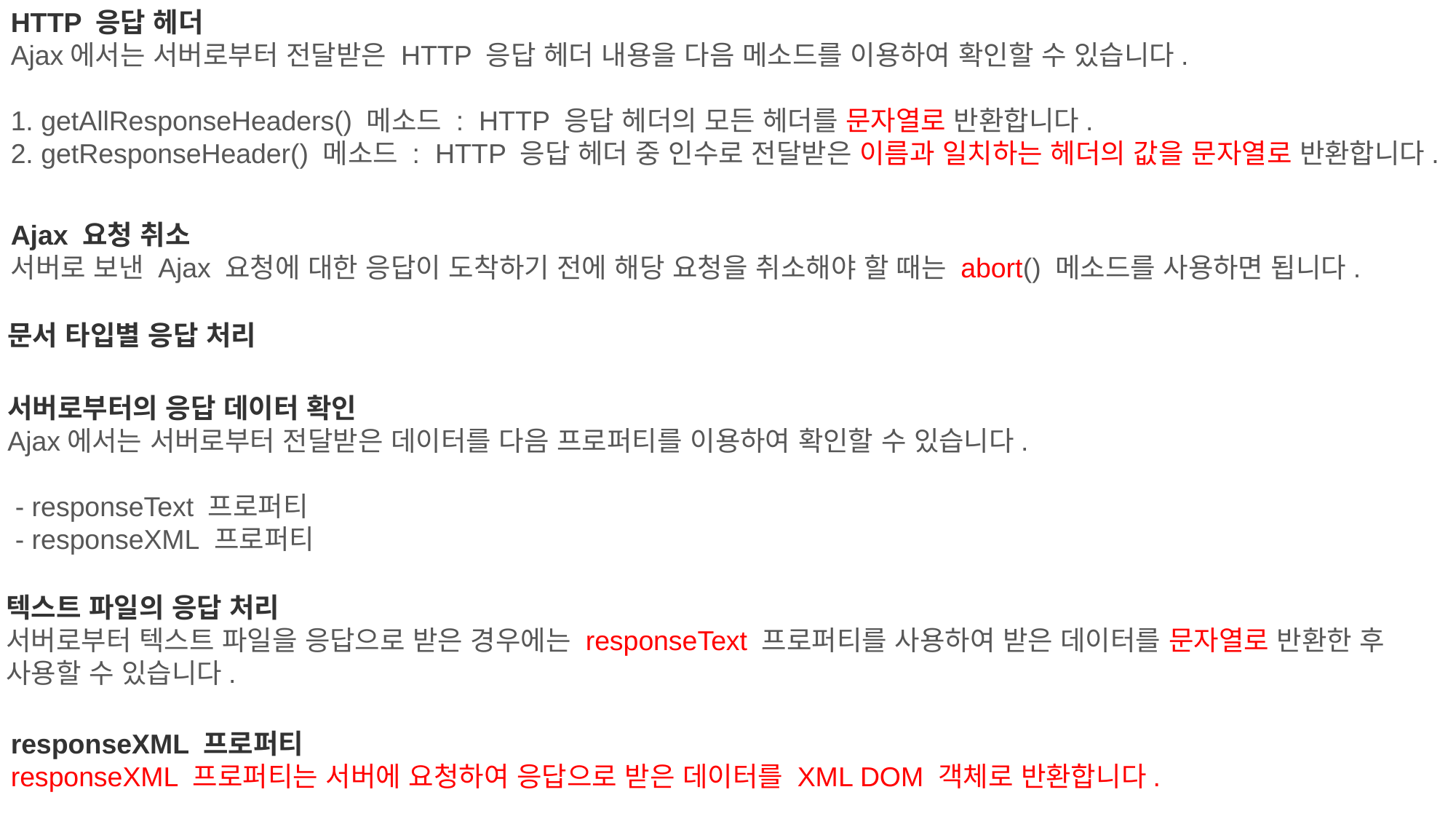

HTTP 응답 헤더
Ajax에서는 서버로부터 전달받은 HTTP 응답 헤더 내용을 다음 메소드를 이용하여 확인할 수 있습니다.

1. getAllResponseHeaders() 메소드 :  HTTP 응답 헤더의 모든 헤더를 문자열로 반환합니다.
2. getResponseHeader() 메소드 :  HTTP 응답 헤더 중 인수로 전달받은 이름과 일치하는 헤더의 값을 문자열로 반환합니다.
Ajax 요청 취소
서버로 보낸 Ajax 요청에 대한 응답이 도착하기 전에 해당 요청을 취소해야 할 때는 abort() 메소드를 사용하면 됩니다.
문서 타입별 응답 처리

서버로부터의 응답 데이터 확인
Ajax에서는 서버로부터 전달받은 데이터를 다음 프로퍼티를 이용하여 확인할 수 있습니다.

 - responseText 프로퍼티
 - responseXML 프로퍼티
텍스트 파일의 응답 처리
서버로부터 텍스트 파일을 응답으로 받은 경우에는 responseText 프로퍼티를 사용하여 받은 데이터를 문자열로 반환한 후 사용할 수 있습니다.
responseXML 프로퍼티
responseXML 프로퍼티는 서버에 요청하여 응답으로 받은 데이터를 XML DOM 객체로 반환합니다.